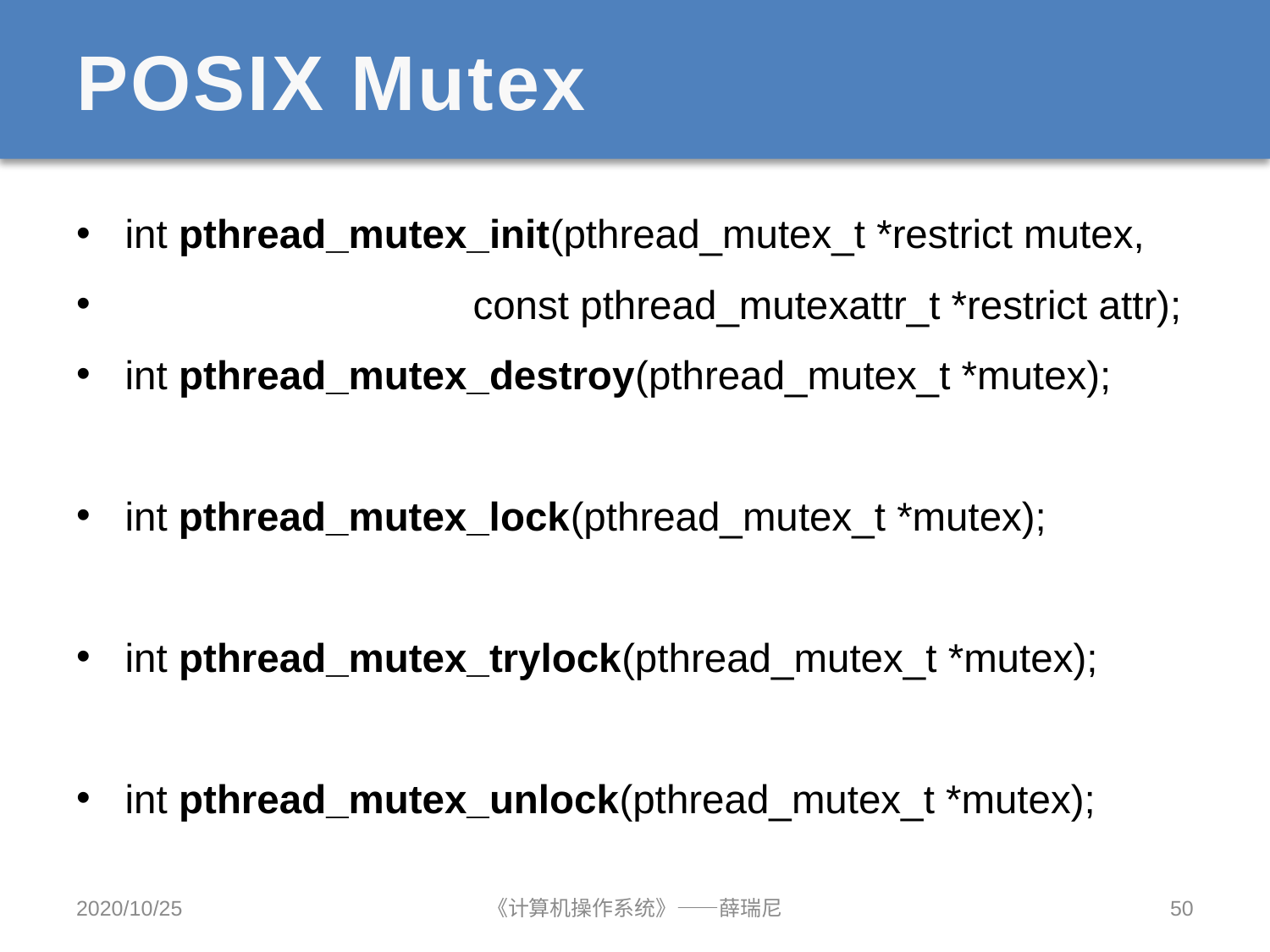

# POSIX Mutex
int pthread_mutex_init(pthread_mutex_t *restrict mutex,
                               const pthread_mutexattr_t *restrict attr);
int pthread_mutex_destroy(pthread_mutex_t *mutex);

int pthread_mutex_lock(pthread_mutex_t *mutex);

int pthread_mutex_trylock(pthread_mutex_t *mutex);

int pthread_mutex_unlock(pthread_mutex_t *mutex);
2020/10/25
《计算机操作系统》——薛瑞尼
50